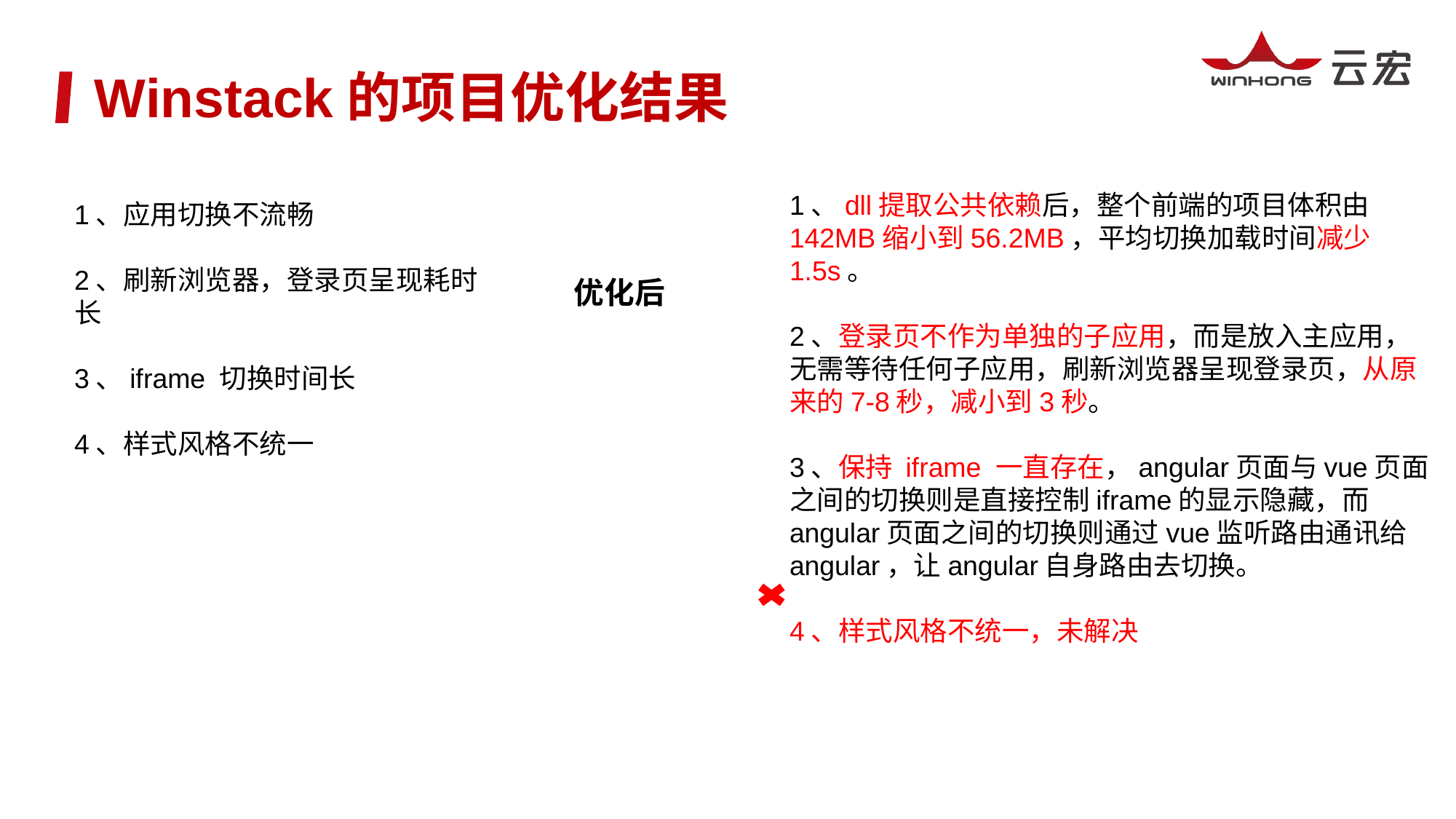

Winstack的项目优化结果
1、dll提取公共依赖后，整个前端的项目体积由 142MB缩小到56.2MB，平均切换加载时间减少1.5s。
2、登录页不作为单独的子应用，而是放入主应用，无需等待任何子应用，刷新浏览器呈现登录页，从原来的7-8秒，减小到3秒。
3、保持 iframe 一直存在，angular页面与vue页面之间的切换则是直接控制iframe的显示隐藏，而angular页面之间的切换则通过vue监听路由通讯给angular，让angular自身路由去切换。
4、样式风格不统一，未解决
1、应用切换不流畅
2、刷新浏览器，登录页呈现耗时长
3、iframe 切换时间长
4、样式风格不统一
优化后